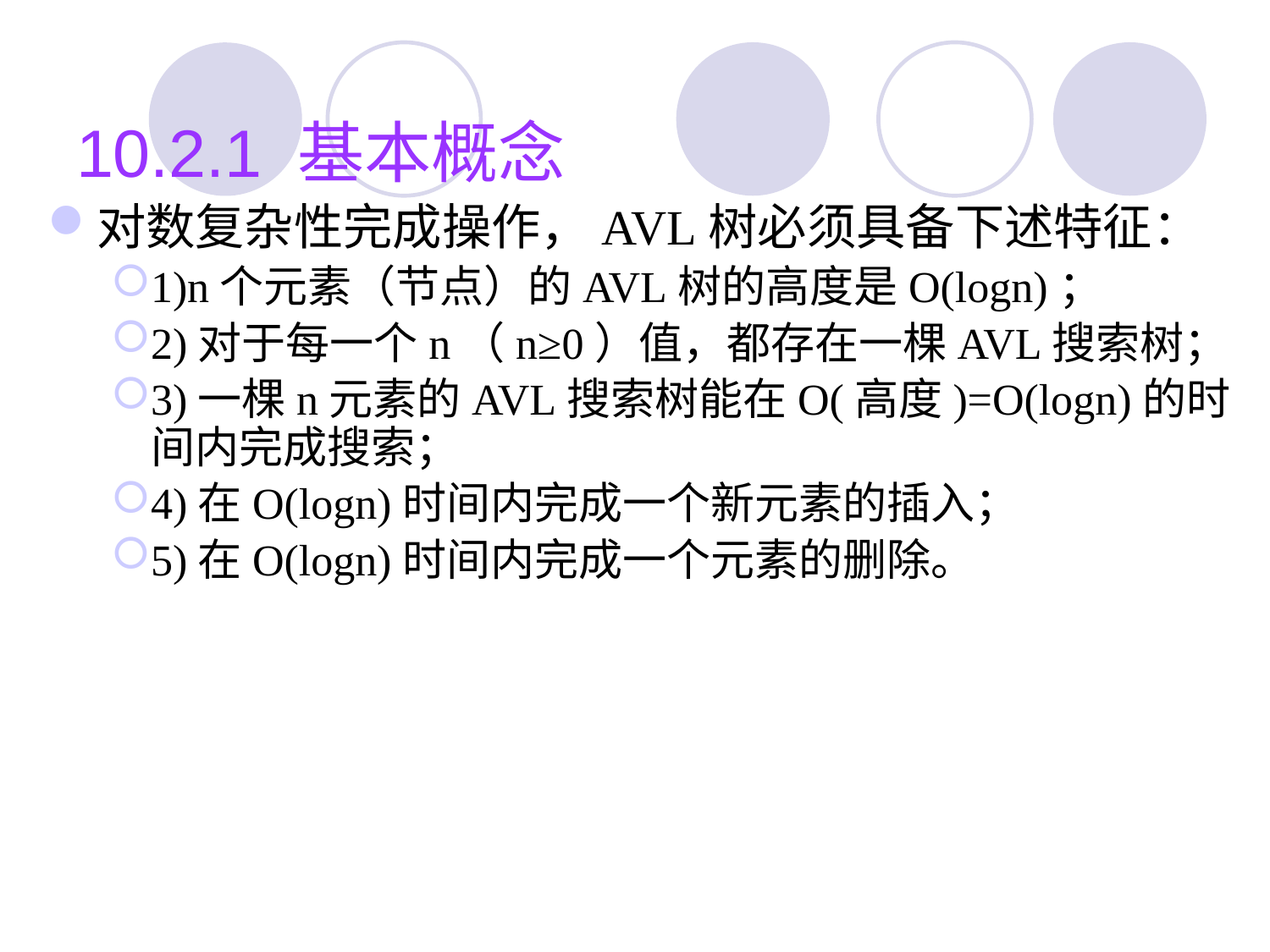

20
10.2.1 基本概念

对数复杂性完成操作，AVL树必须具备下述特征：
1)n个元素（节点）的AVL树的高度是O(logn)；
2)对于每一个n（n≥0）值，都存在一棵AVL搜索树；
3)一棵n元素的AVL搜索树能在O(高度)=O(logn)的时间内完成搜索；
4)在O(logn)时间内完成一个新元素的插入；
5)在O(logn)时间内完成一个元素的删除。